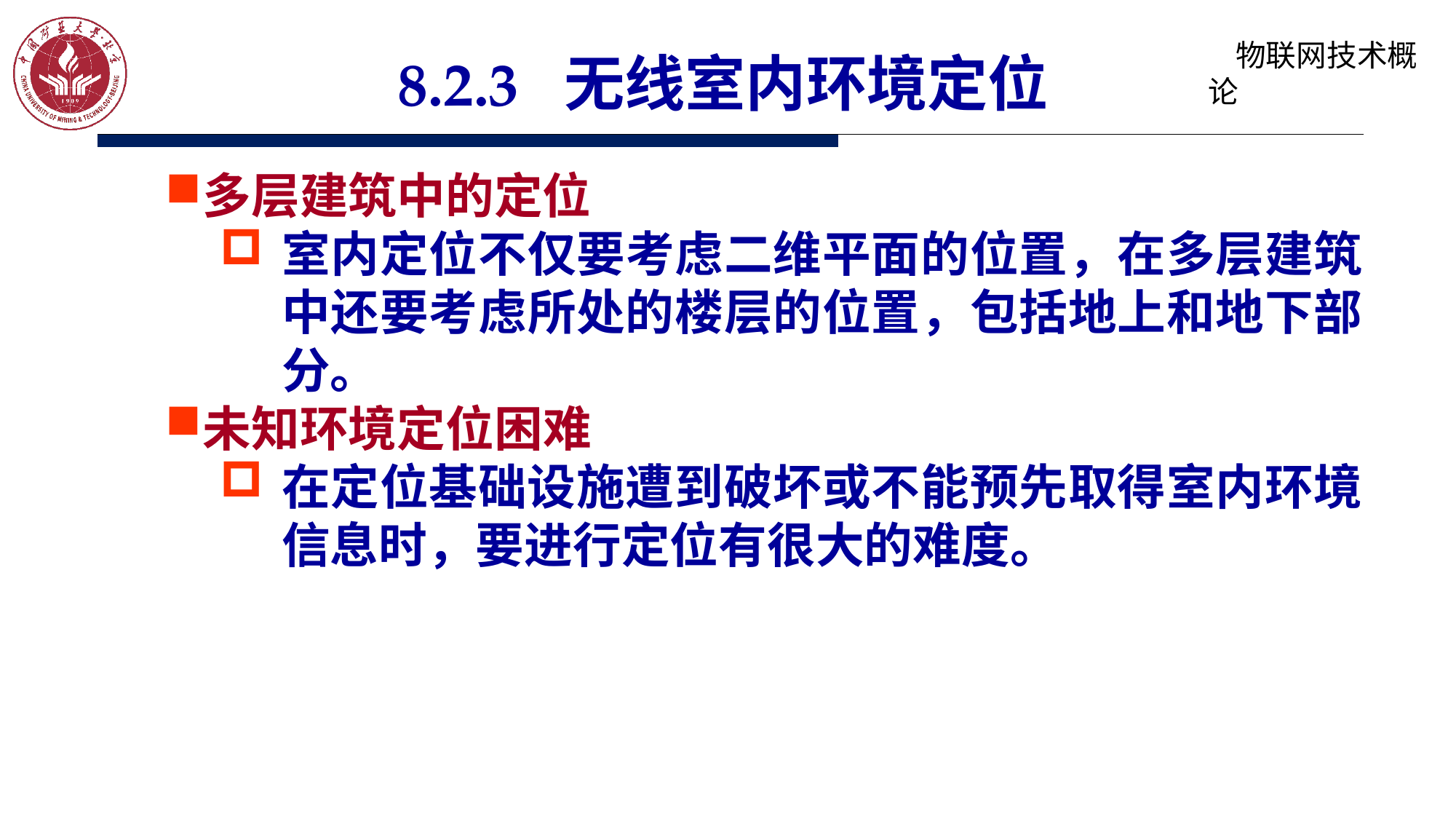

# 8.2.3  无线室内环境定位
多层建筑中的定位
室内定位不仅要考虑二维平面的位置，在多层建筑中还要考虑所处的楼层的位置，包括地上和地下部分。
未知环境定位困难
在定位基础设施遭到破坏或不能预先取得室内环境信息时，要进行定位有很大的难度。